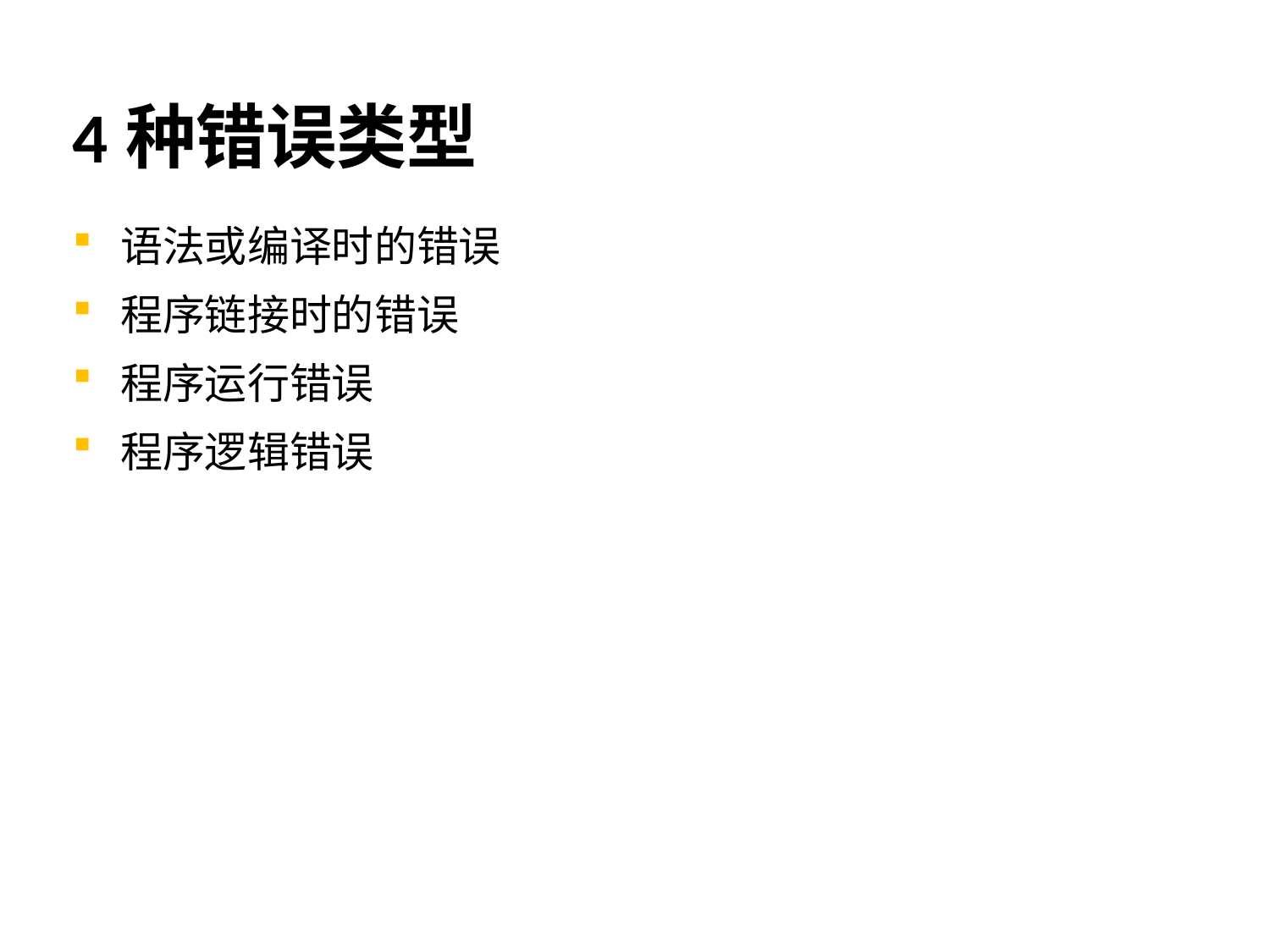

# 4种错误类型
语法或编译时的错误
程序链接时的错误
程序运行错误
程序逻辑错误